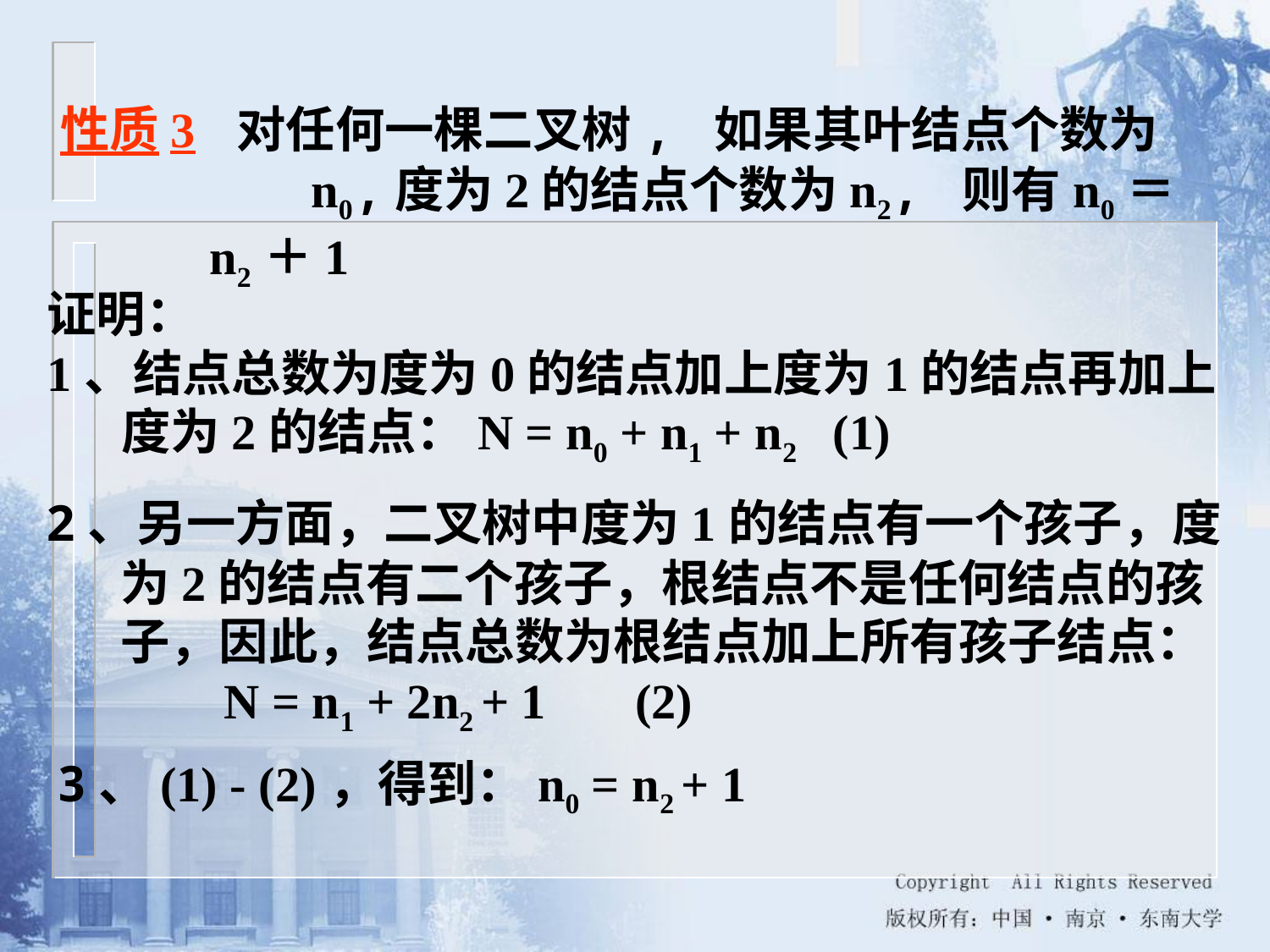

性质3 对任何一棵二叉树, 如果其叶结点个数为             n0,度为2的结点个数为n2, 则有n0＝n2＋1
证明：
1、结点总数为度为0的结点加上度为1的结点再加上度为2的结点：N = n0 + n1 + n2     (1)
2、另一方面，二叉树中度为1的结点有一个孩子，度为2的结点有二个孩子，根结点不是任何结点的孩子，因此，结点总数为根结点加上所有孩子结点：
      N = n1 + 2n2 + 1   (2)

3、(1) - (2)，得到：n0 = n2 + 1